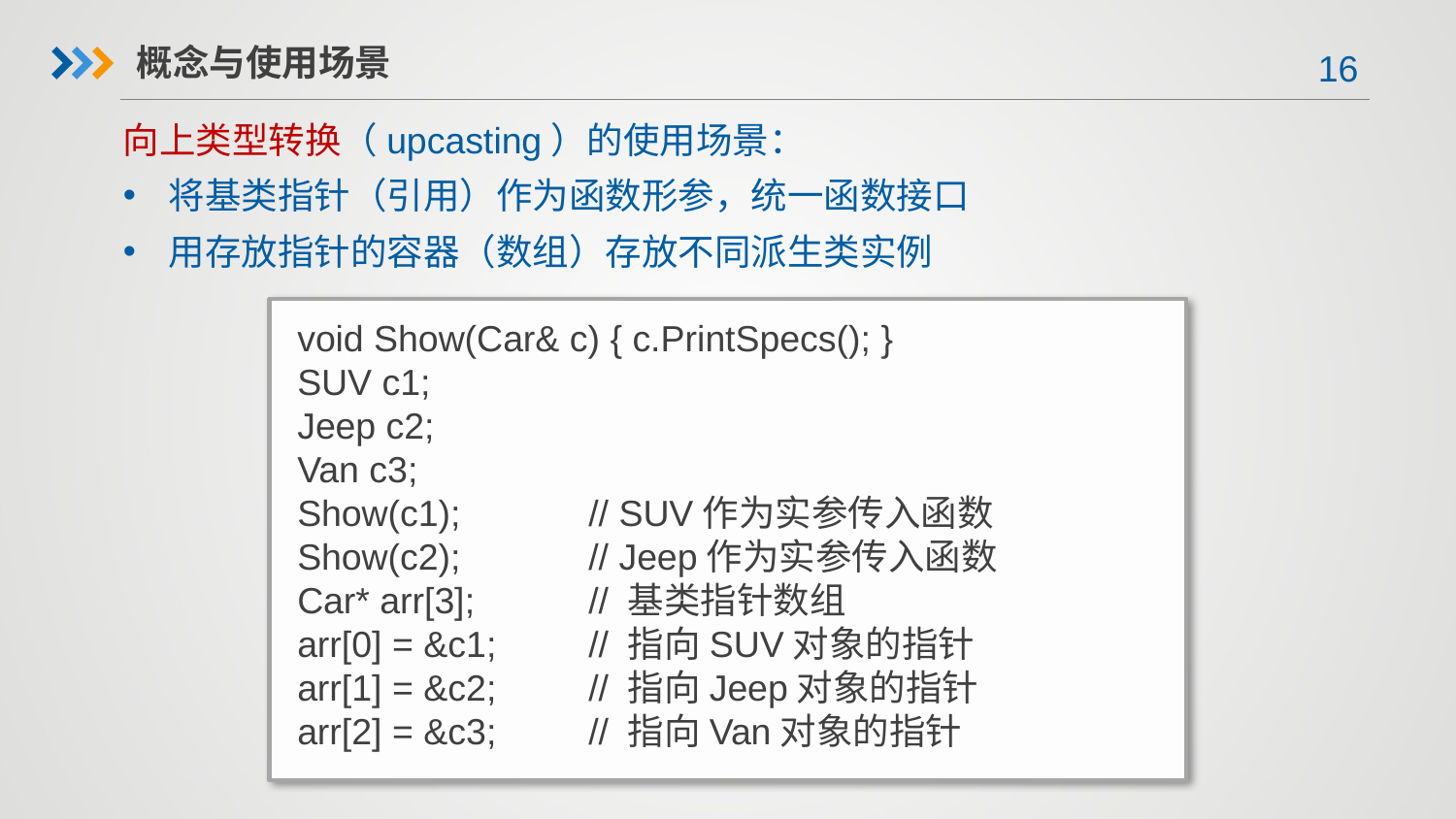

概念与使用场景
向上类型转换（upcasting）的使用场景：
将基类指针（引用）作为函数形参，统一函数接口
用存放指针的容器（数组）存放不同派生类实例

void Show(Car& c) { c.PrintSpecs(); }
SUV c1;
Jeep c2;
Van c3;
Show(c1);	// SUV作为实参传入函数
Show(c2);	// Jeep作为实参传入函数
Car* arr[3];	// 基类指针数组
arr[0] = &c1;	// 指向SUV对象的指针
arr[1] = &c2;	// 指向Jeep对象的指针
arr[2] = &c3;	// 指向Van对象的指针